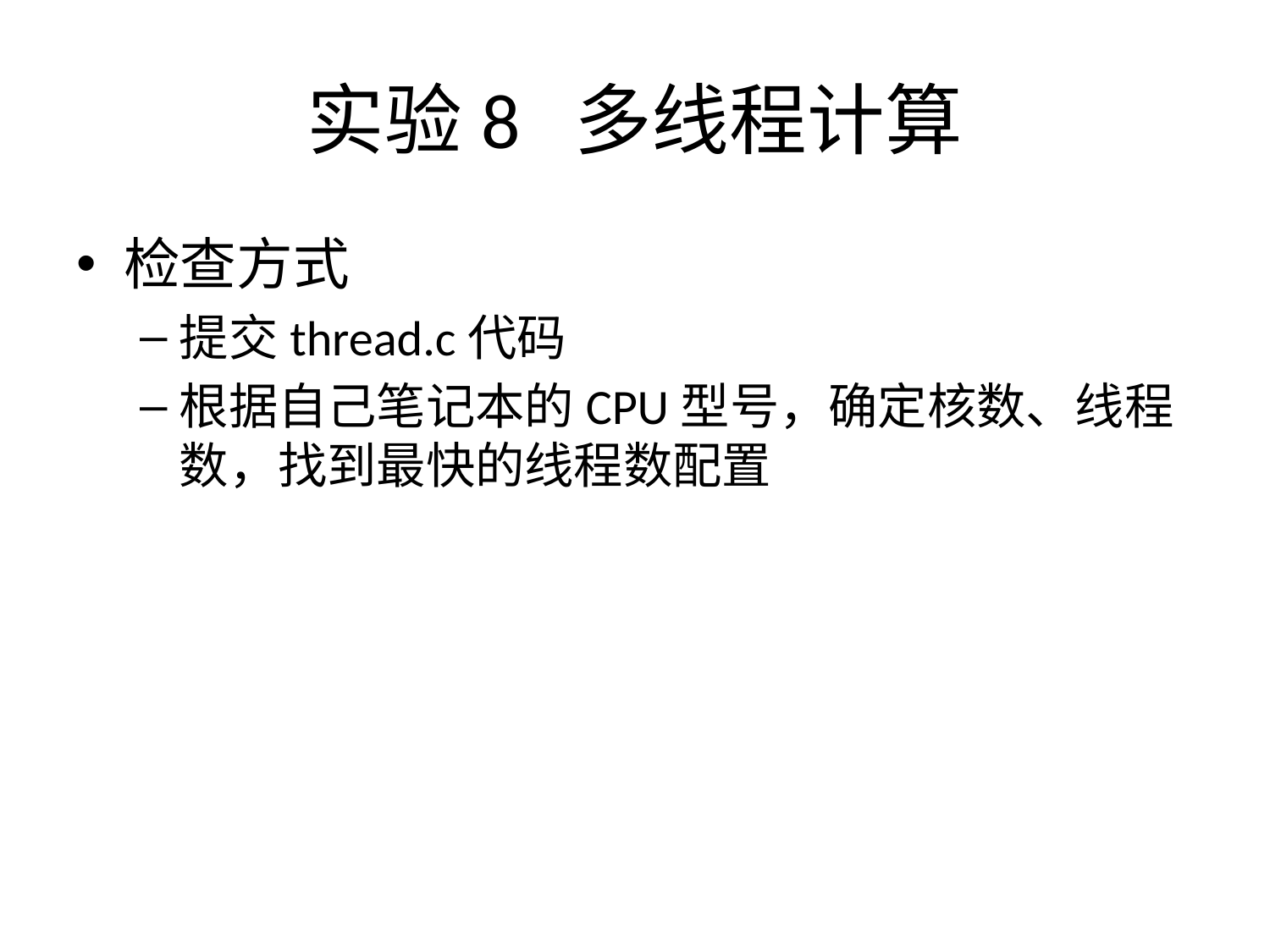

# 实验8  多线程计算
检查方式
提交thread.c代码
根据自己笔记本的CPU型号，确定核数、线程数，找到最快的线程数配置